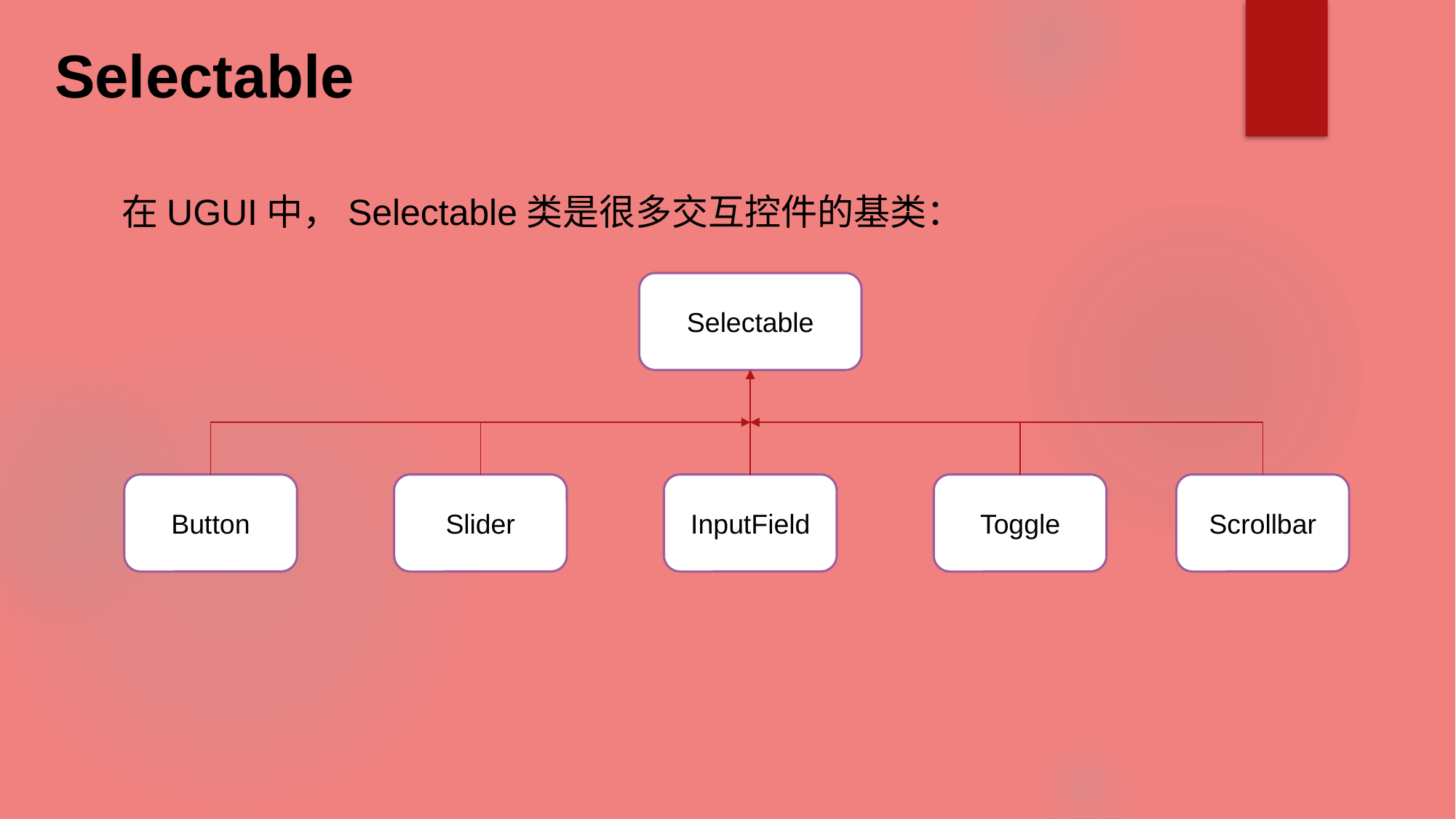

Selectable

      在UGUI中，Selectable类是很多交互控件的基类：
Selectable
Button
Slider
InputField
Toggle
Scrollbar